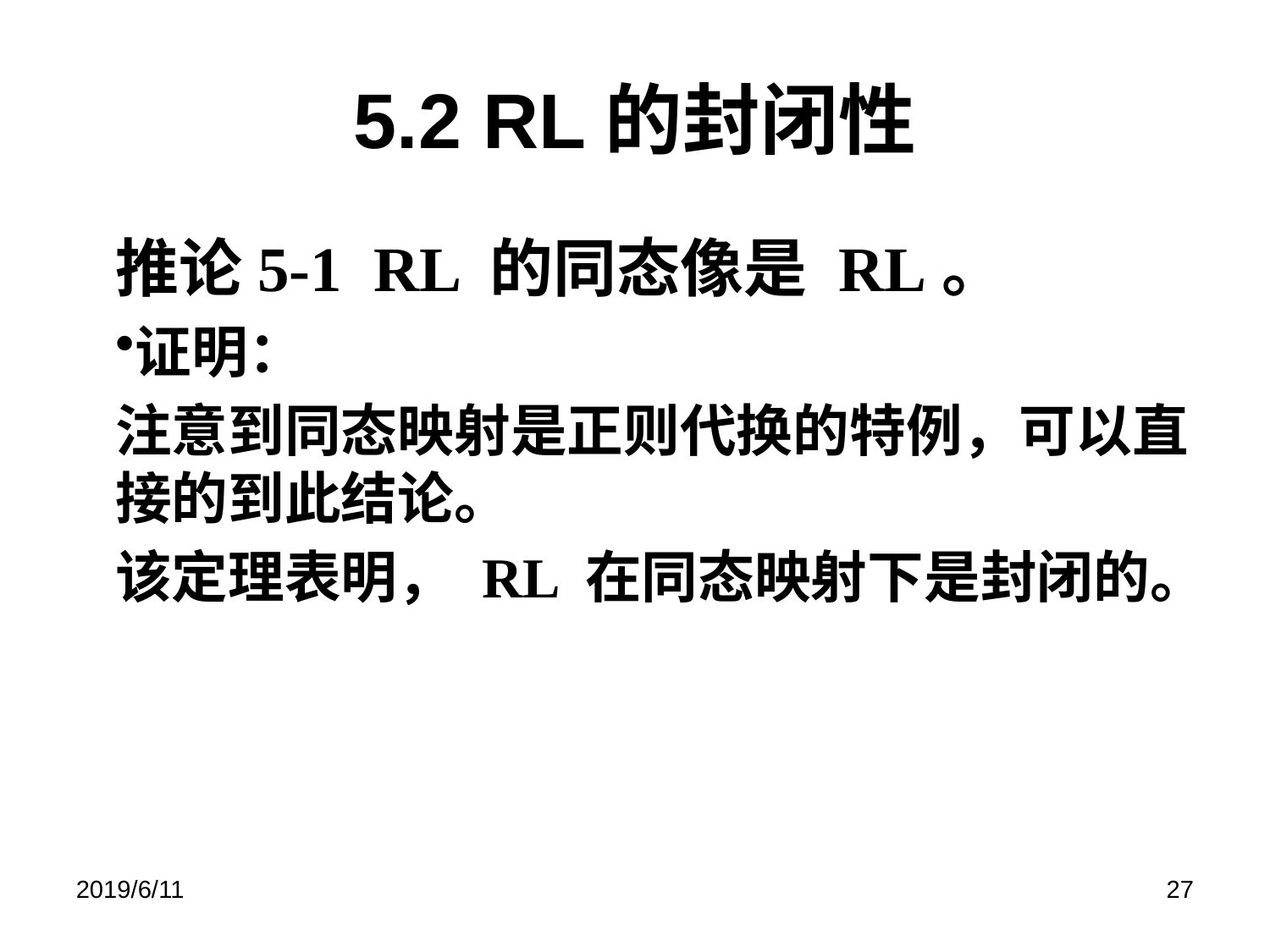

# 5.2 RL的封闭性
推论5-1  RL 的同态像是 RL。
证明：
注意到同态映射是正则代换的特例，可以直接的到此结论。
该定理表明， RL 在同态映射下是封闭的。
2019/6/11
27